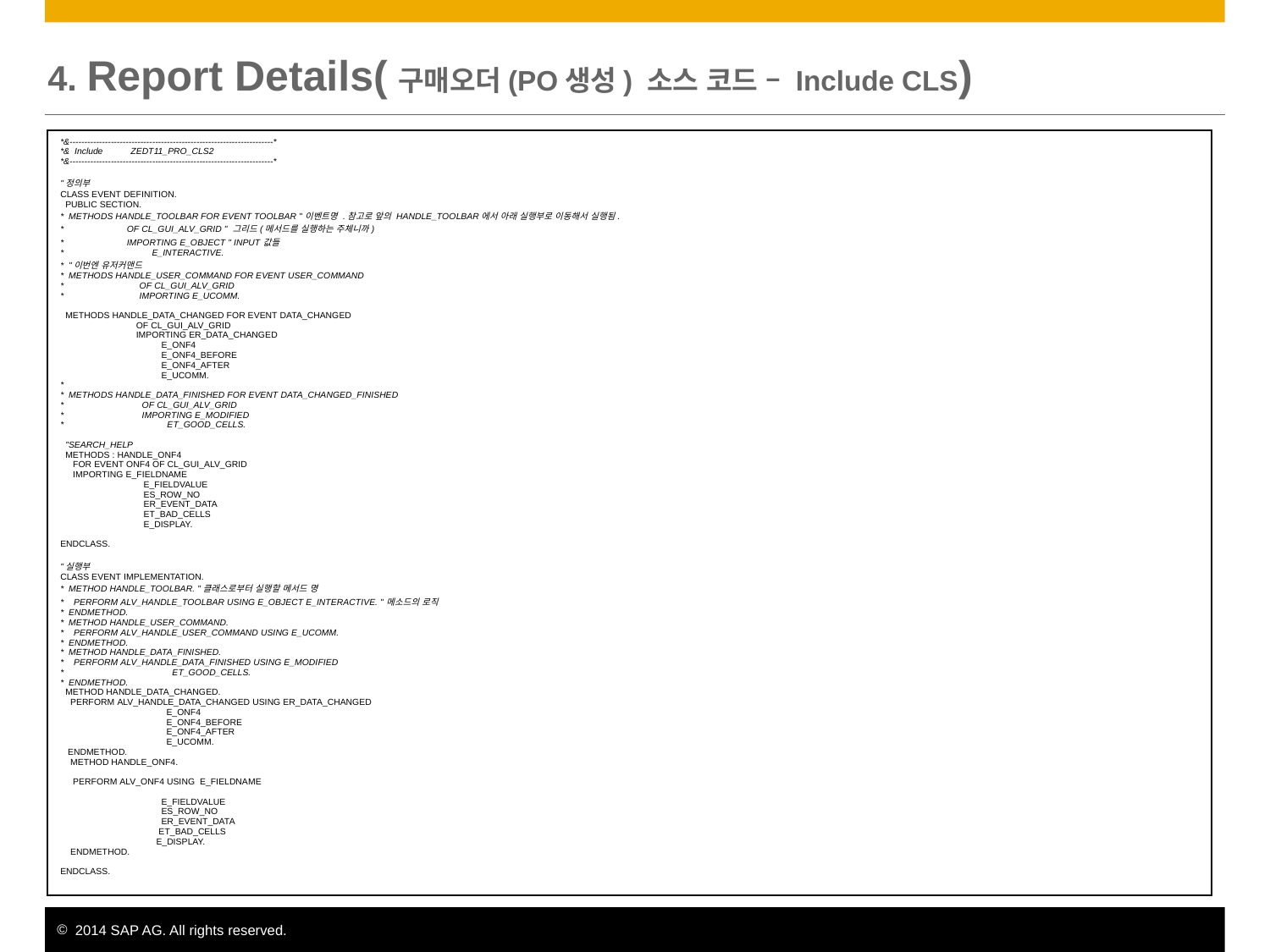

# 4. Report Details(구매오더(PO생성) 소스 코드 – Include CLS)
| \*&---------------------------------------------------------------------\* \*&  Include           ZEDT11\_PRO\_CLS2 \*&---------------------------------------------------------------------\* "정의부 CLASS EVENT DEFINITION.   PUBLIC SECTION. \*  METHODS HANDLE\_TOOLBAR FOR EVENT TOOLBAR "이벤트명 .참고로 앞의 HANDLE\_TOOLBAR에서 아래 실행부로 이동해서 실행됨. \*                         OF CL\_GUI\_ALV\_GRID " 그리드(메서드를 실행하는 주체니까) \*                         IMPORTING E\_OBJECT " INPUT값들 \*                                   E\_INTERACTIVE. \*  "이번엔 유저커맨드 \*  METHODS HANDLE\_USER\_COMMAND FOR EVENT USER\_COMMAND \*                              OF CL\_GUI\_ALV\_GRID \*                              IMPORTING E\_UCOMM.   METHODS HANDLE\_DATA\_CHANGED FOR EVENT DATA\_CHANGED                               OF CL\_GUI\_ALV\_GRID                               IMPORTING ER\_DATA\_CHANGED                                         E\_ONF4                                         E\_ONF4\_BEFORE                                         E\_ONF4\_AFTER                                         E\_UCOMM. \* \*  METHODS HANDLE\_DATA\_FINISHED FOR EVENT DATA\_CHANGED\_FINISHED \*                               OF CL\_GUI\_ALV\_GRID \*                               IMPORTING E\_MODIFIED \*                                         ET\_GOOD\_CELLS.   "SEARCH\_HELP   METHODS : HANDLE\_ONF4      FOR EVENT ONF4 OF CL\_GUI\_ALV\_GRID      IMPORTING E\_FIELDNAME                                  E\_FIELDVALUE                                  ES\_ROW\_NO                                  ER\_EVENT\_DATA                                  ET\_BAD\_CELLS                                  E\_DISPLAY. ENDCLASS. "실행부 CLASS EVENT IMPLEMENTATION. \*  METHOD HANDLE\_TOOLBAR. "클래스로부터 실행할 메서드 명 \*    PERFORM ALV\_HANDLE\_TOOLBAR USING E\_OBJECT E\_INTERACTIVE. "메소드의 로직 \*  ENDMETHOD. \*  METHOD HANDLE\_USER\_COMMAND. \*    PERFORM ALV\_HANDLE\_USER\_COMMAND USING E\_UCOMM. \*  ENDMETHOD. \*  METHOD HANDLE\_DATA\_FINISHED. \*    PERFORM ALV\_HANDLE\_DATA\_FINISHED USING E\_MODIFIED \*                                           ET\_GOOD\_CELLS. \*  ENDMETHOD.   METHOD HANDLE\_DATA\_CHANGED.     PERFORM ALV\_HANDLE\_DATA\_CHANGED USING ER\_DATA\_CHANGED                                           E\_ONF4                                           E\_ONF4\_BEFORE                                           E\_ONF4\_AFTER                                           E\_UCOMM.    ENDMETHOD.     METHOD HANDLE\_ONF4.      PERFORM ALV\_ONF4 USING  E\_FIELDNAME                                         E\_FIELDVALUE                                         ES\_ROW\_NO                                         ER\_EVENT\_DATA                                        ET\_BAD\_CELLS                                       E\_DISPLAY.     ENDMETHOD. ENDCLASS. |
| --- |